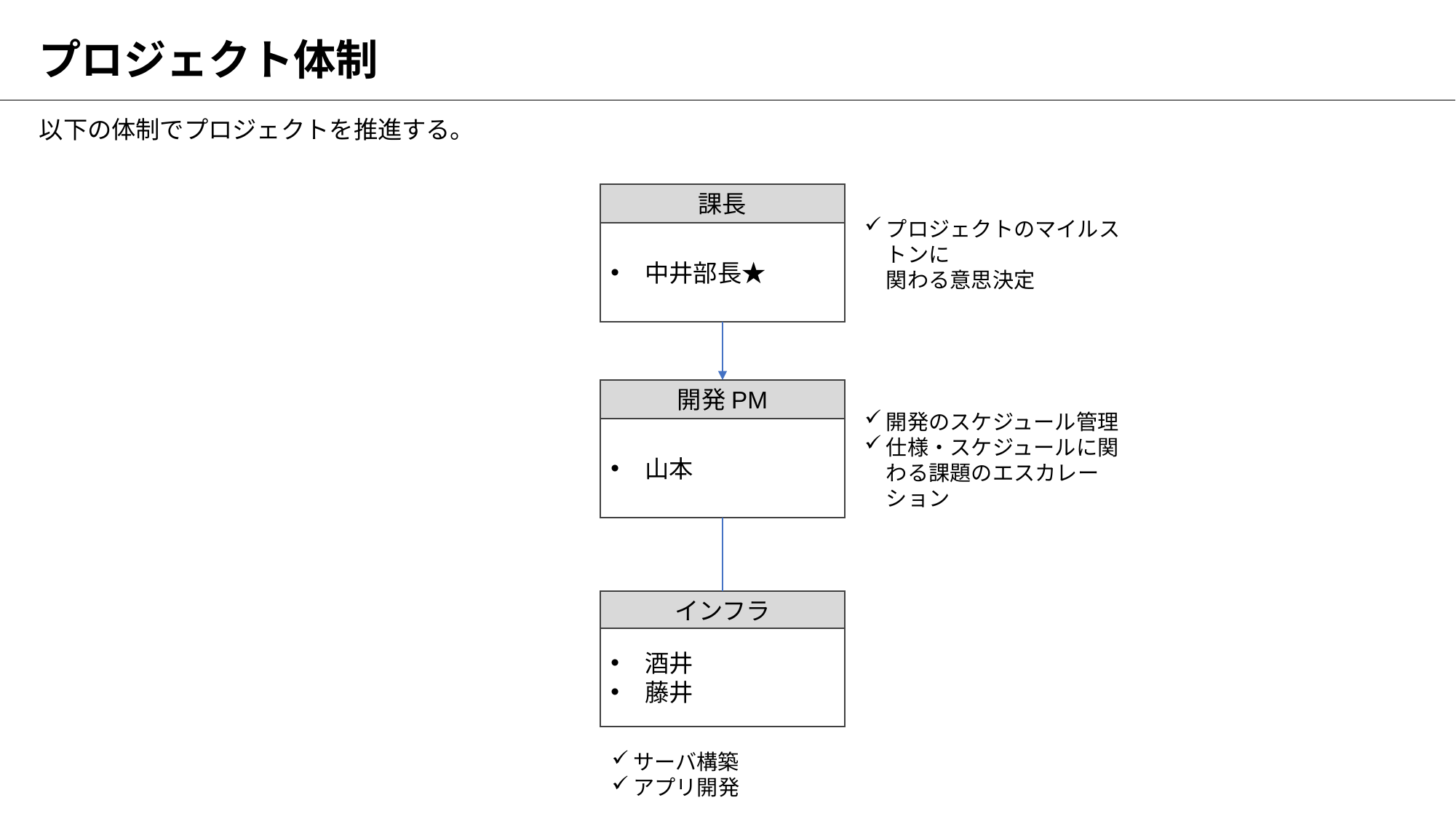

# プロジェクト体制
以下の体制でプロジェクトを推進する。
課長
プロジェクトのマイルストンに
関わる意思決定
中井部長★
開発PM
山本
開発のスケジュール管理
仕様・スケジュールに関わる課題のエスカレーション
インフラ
酒井
藤井
サーバ構築
アプリ開発